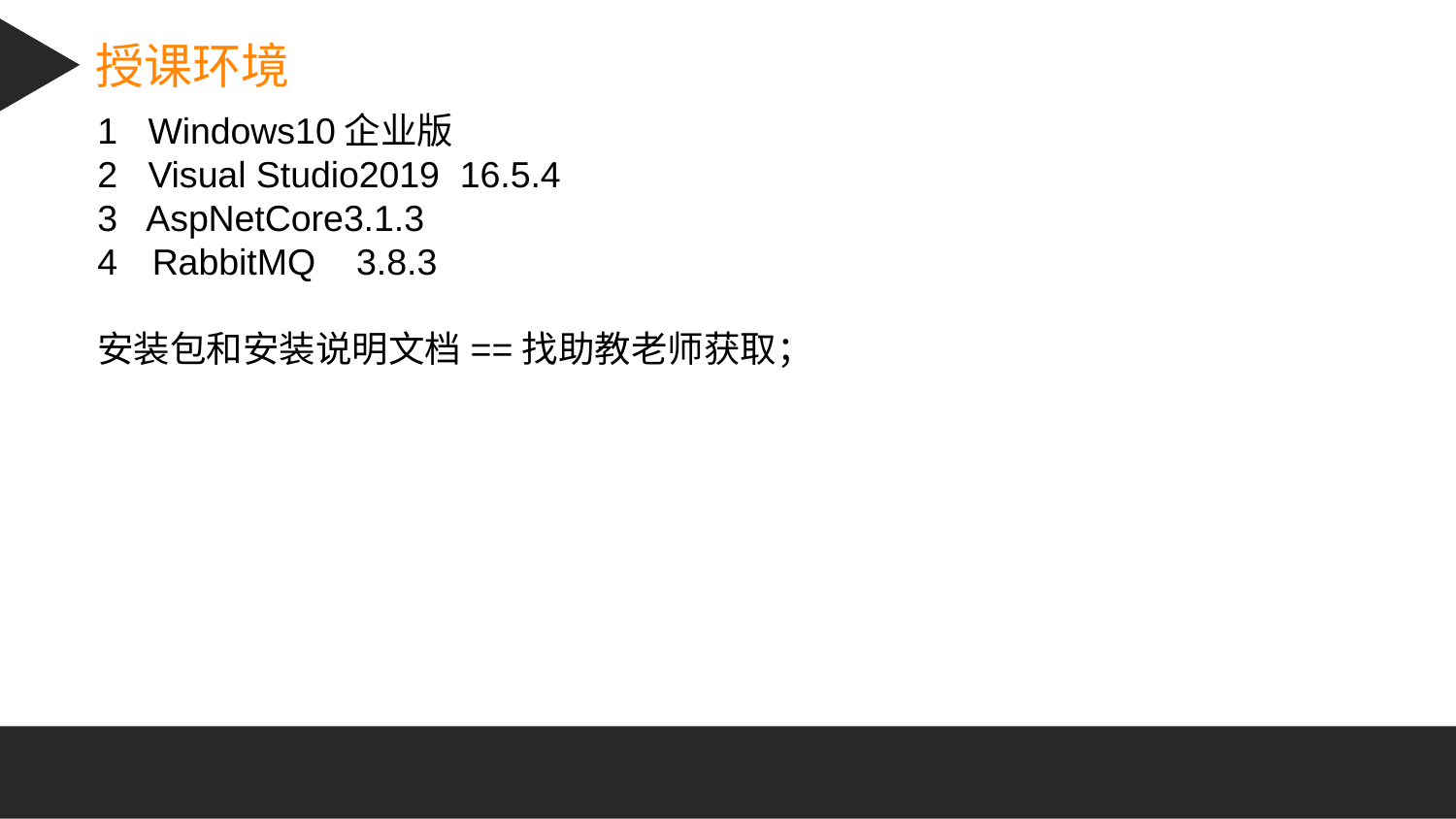

授课环境
1   Windows10企业版
2   Visual Studio2019  16.5.4
3   AspNetCore3.1.3
RabbitMQ    3.8.3

安装包和安装说明文档==找助教老师获取；